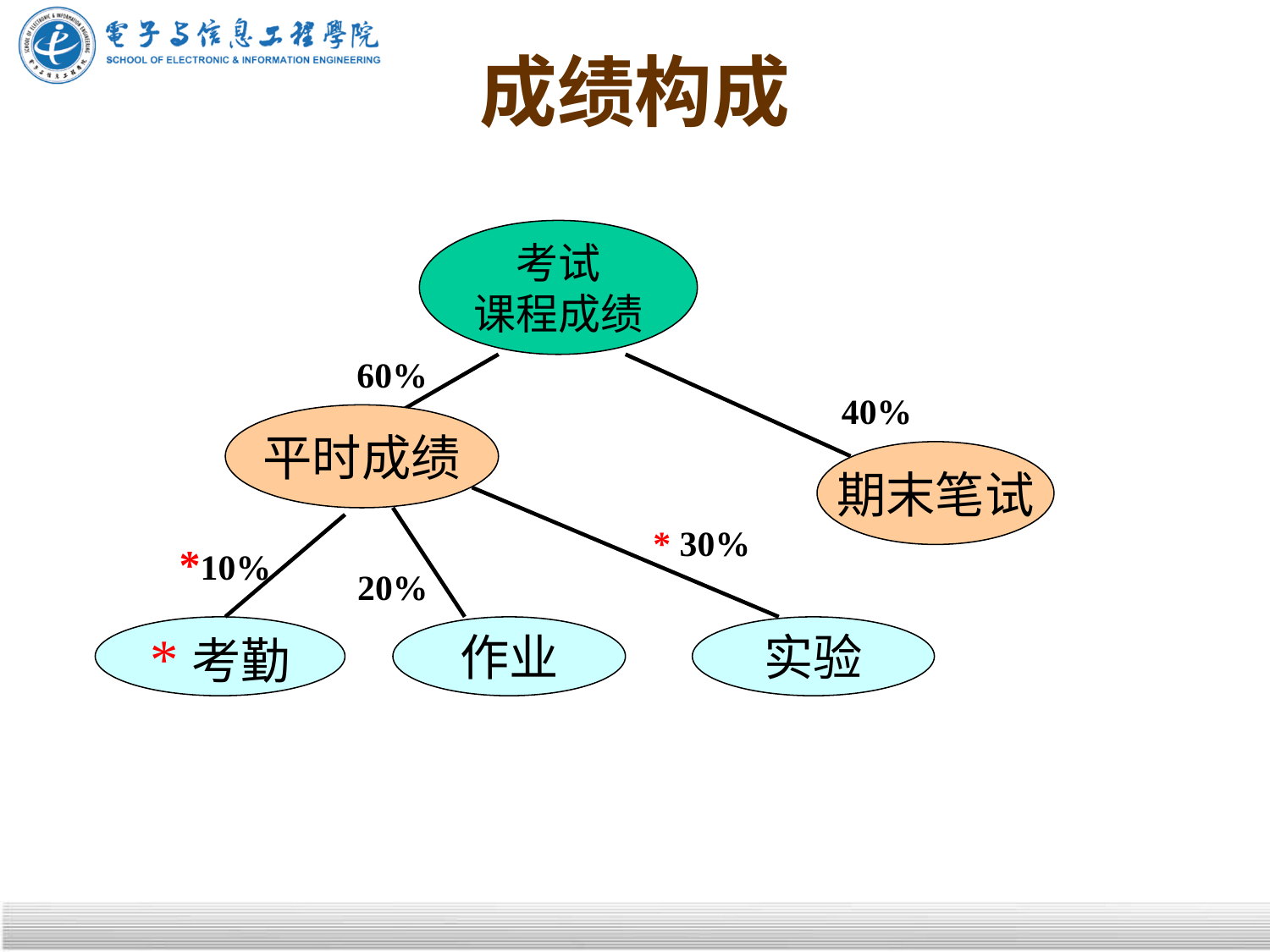

# 成绩构成
考试
课程成绩
60%

40%
平时成绩
期末笔试

* 30%
*10%
20%
*考勤
作业
实验